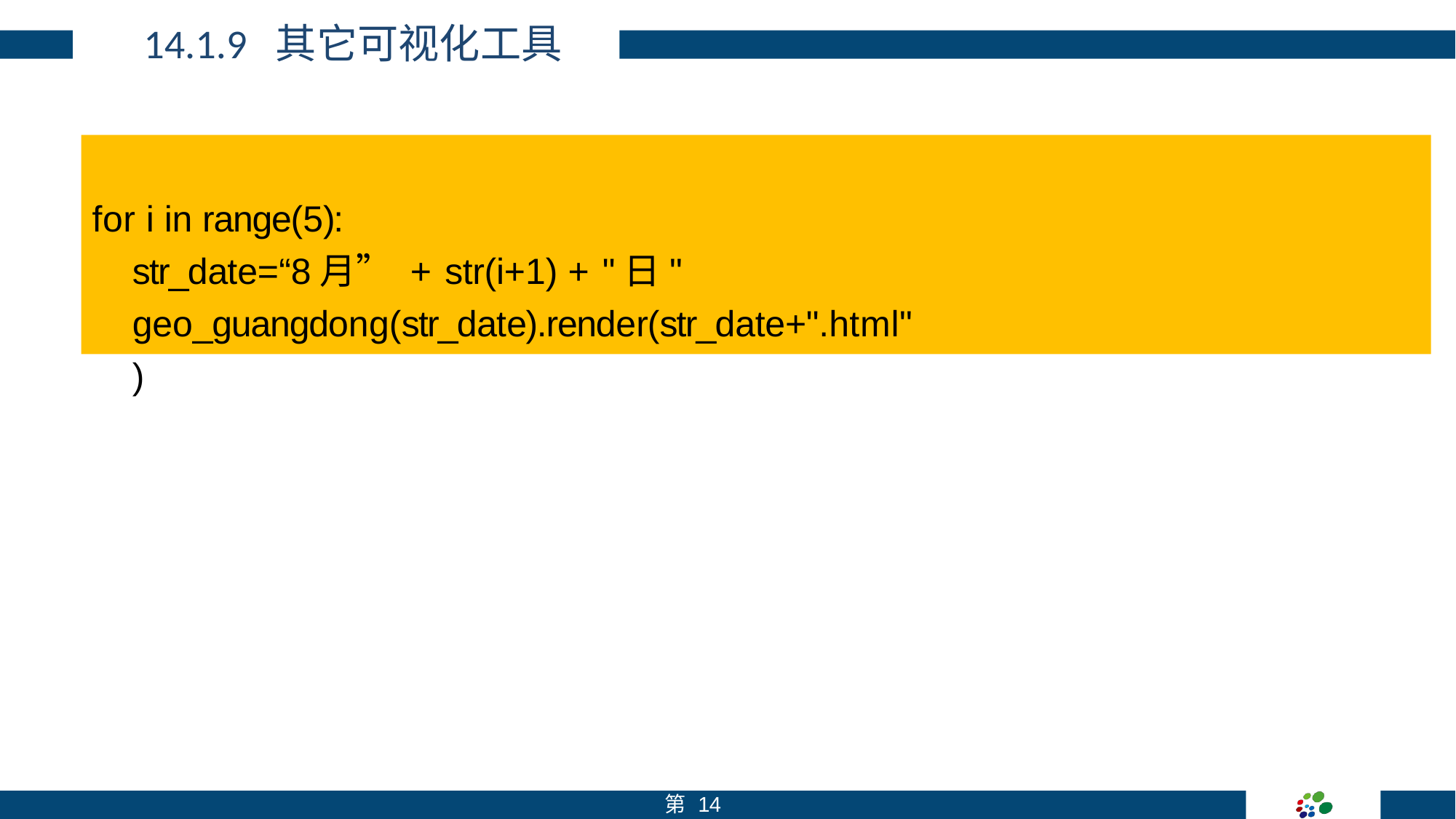

# 14.1.9  其它可视化工具

for i in range(5):
str_date=“8月” + str(i+1) + "日" geo_guangdong(str_date).render(str_date+".html")
第 14 页